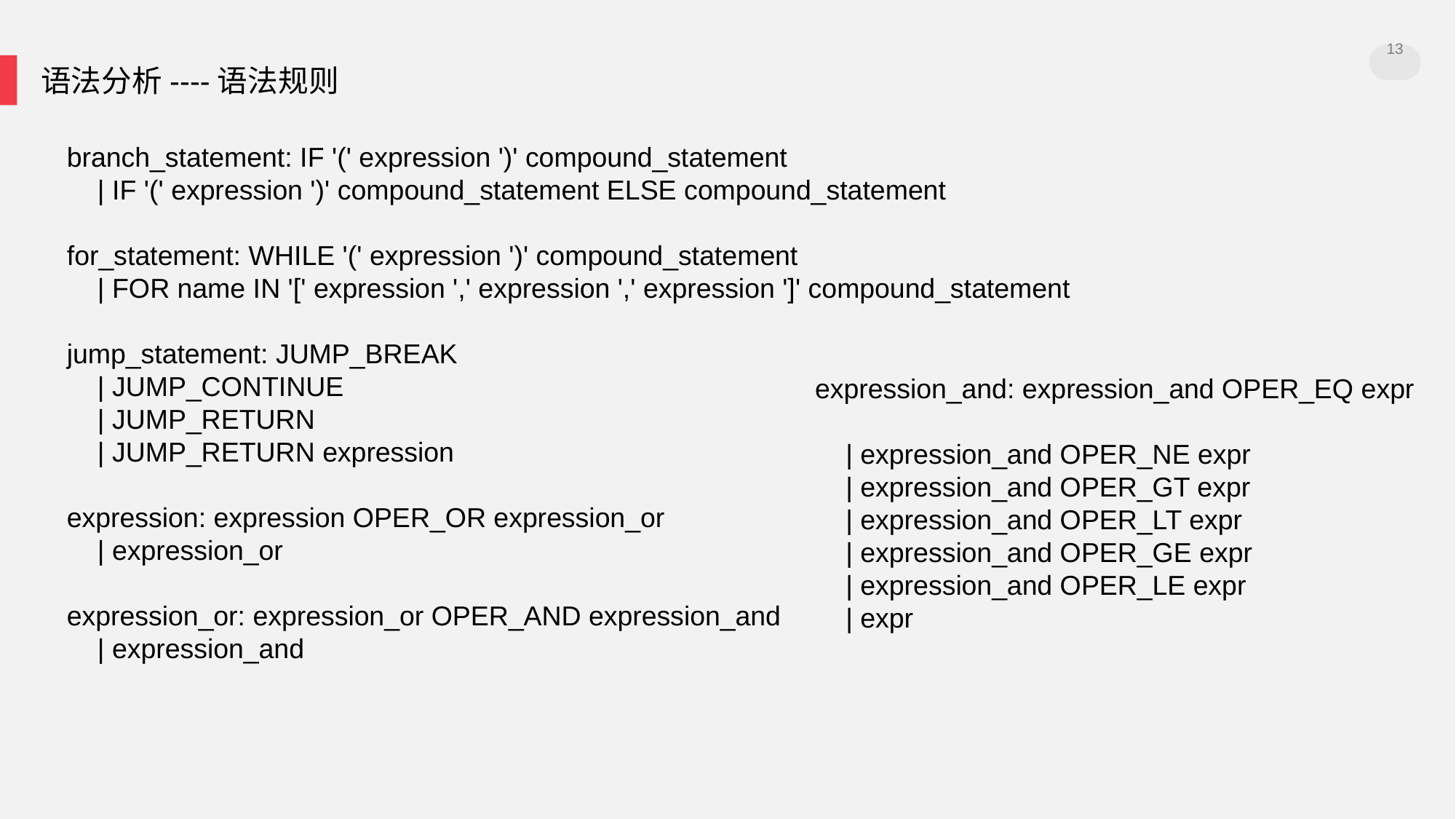

13
语法分析----语法规则
branch_statement: IF '(' expression ')' compound_statement
    | IF '(' expression ')' compound_statement ELSE compound_statement

for_statement: WHILE '(' expression ')' compound_statement
    | FOR name IN '[' expression ',' expression ',' expression ']' compound_statement

jump_statement: JUMP_BREAK
    | JUMP_CONTINUE
    | JUMP_RETURN
    | JUMP_RETURN expression

expression: expression OPER_OR expression_or
    | expression_or

expression_or: expression_or OPER_AND expression_and
    | expression_and

expression_and: expression_and OPER_EQ expr
    | expression_and OPER_NE expr
    | expression_and OPER_GT expr
    | expression_and OPER_LT expr
    | expression_and OPER_GE expr
    | expression_and OPER_LE expr
    | expr